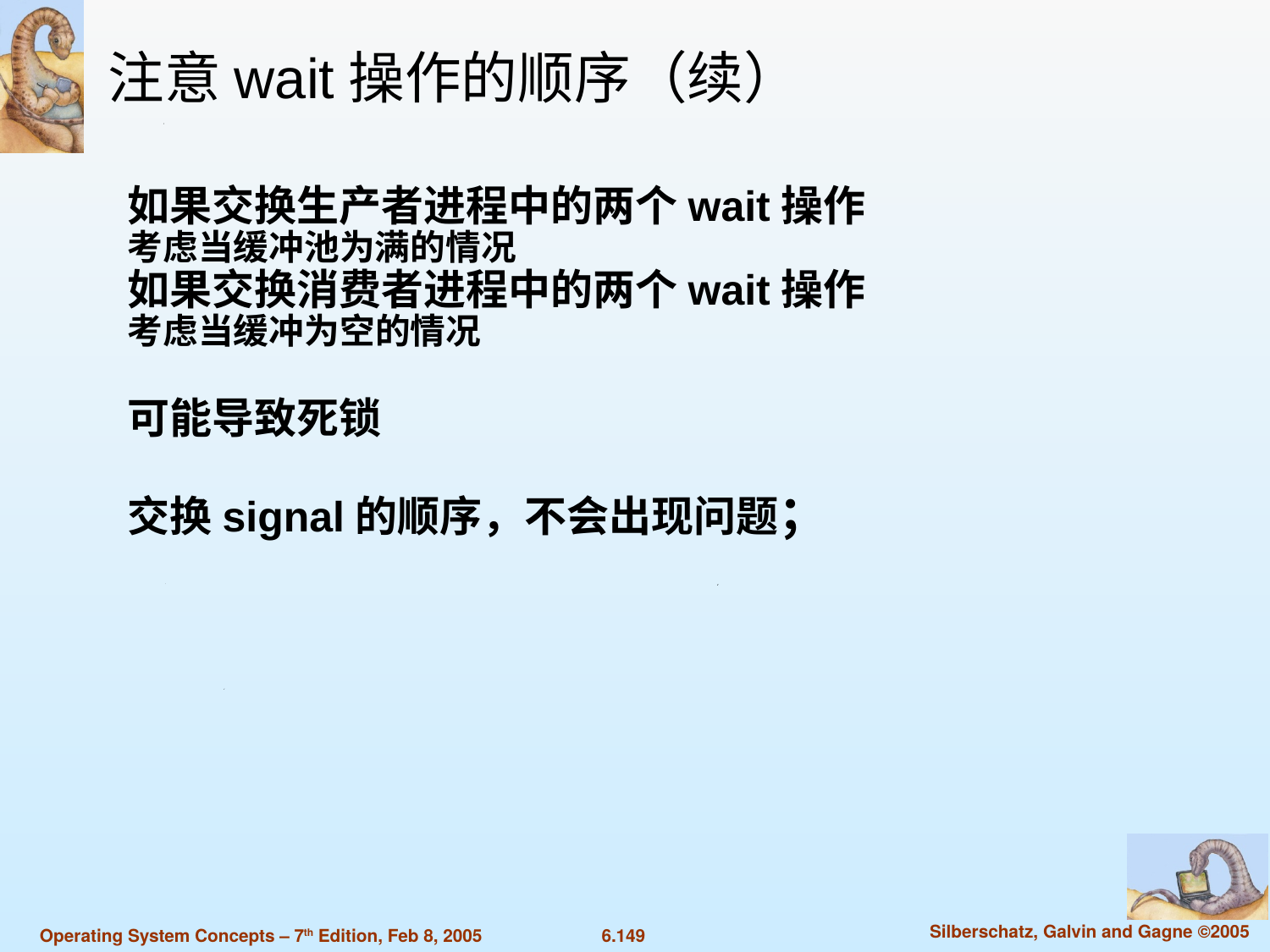

注意wait操作的顺序（续）
如果交换生产者进程中的两个wait操作
考虑当缓冲池为满的情况
如果交换消费者进程中的两个wait操作
考虑当缓冲为空的情况

可能导致死锁

交换signal的顺序，不会出现问题；